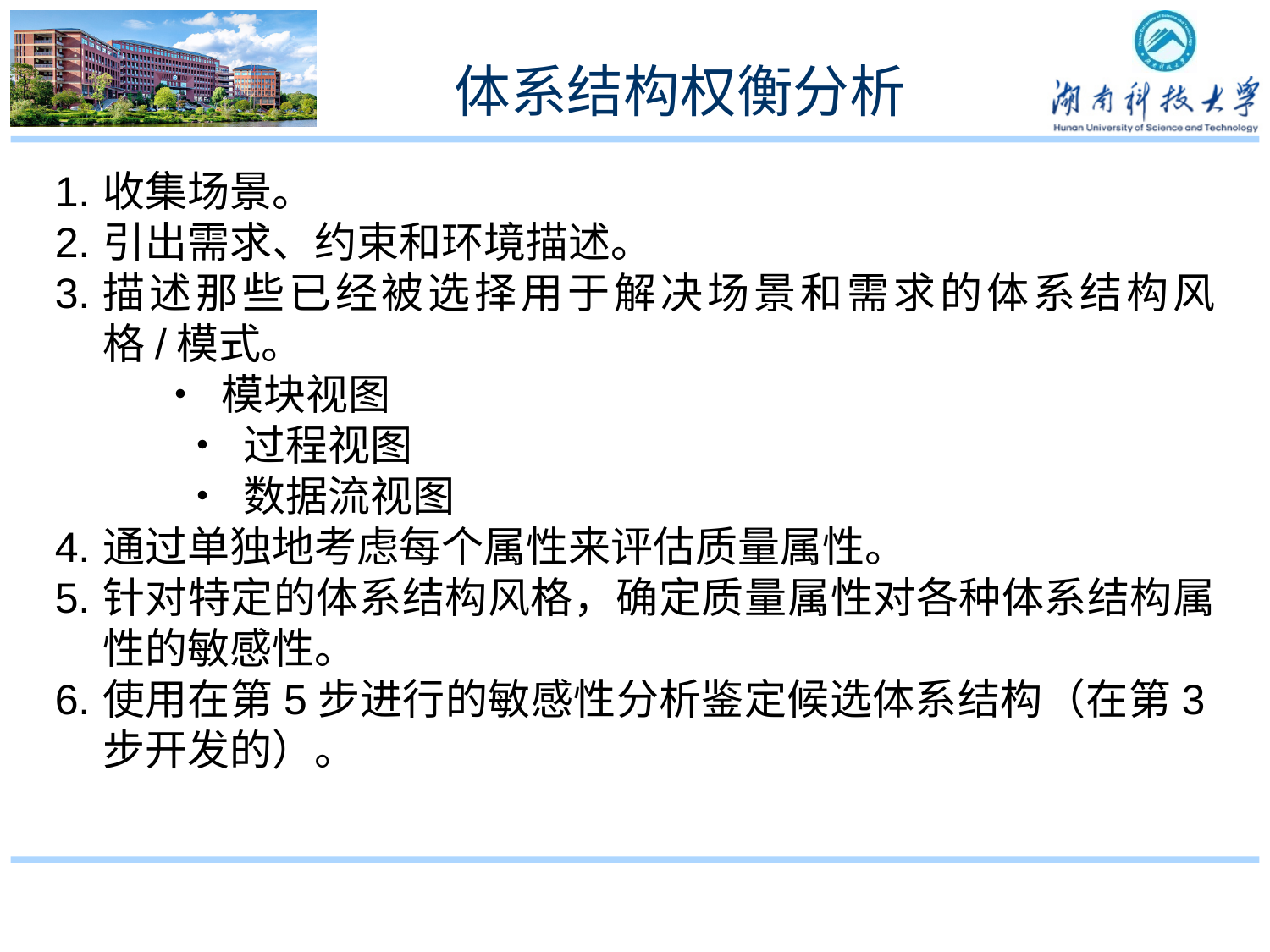

# 体系结构权衡分析
收集场景。
引出需求、约束和环境描述。
描述那些已经被选择用于解决场景和需求的体系结构风格/模式。
           • 模块视图
	• 过程视图
	• 数据流视图
通过单独地考虑每个属性来评估质量属性。
针对特定的体系结构风格，确定质量属性对各种体系结构属性的敏感性。
使用在第5步进行的敏感性分析鉴定候选体系结构（在第3步开发的）。
18